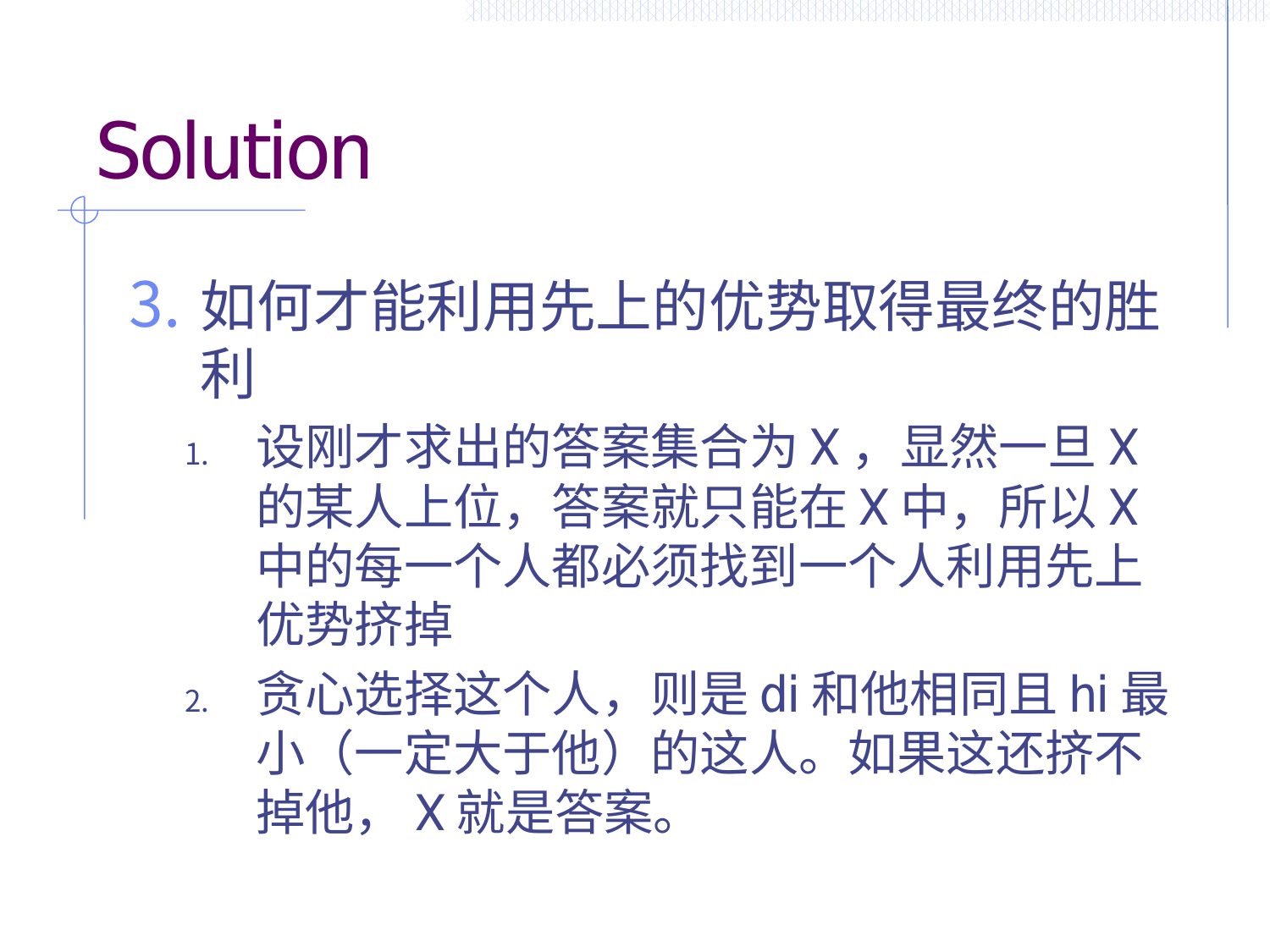

# Solution
如何才能利用先上的优势取得最终的胜利
设刚才求出的答案集合为X，显然一旦X的某人上位，答案就只能在X中，所以X中的每一个人都必须找到一个人利用先上优势挤掉
贪心选择这个人，则是di和他相同且hi最小（一定大于他）的这人。如果这还挤不掉他，X就是答案。